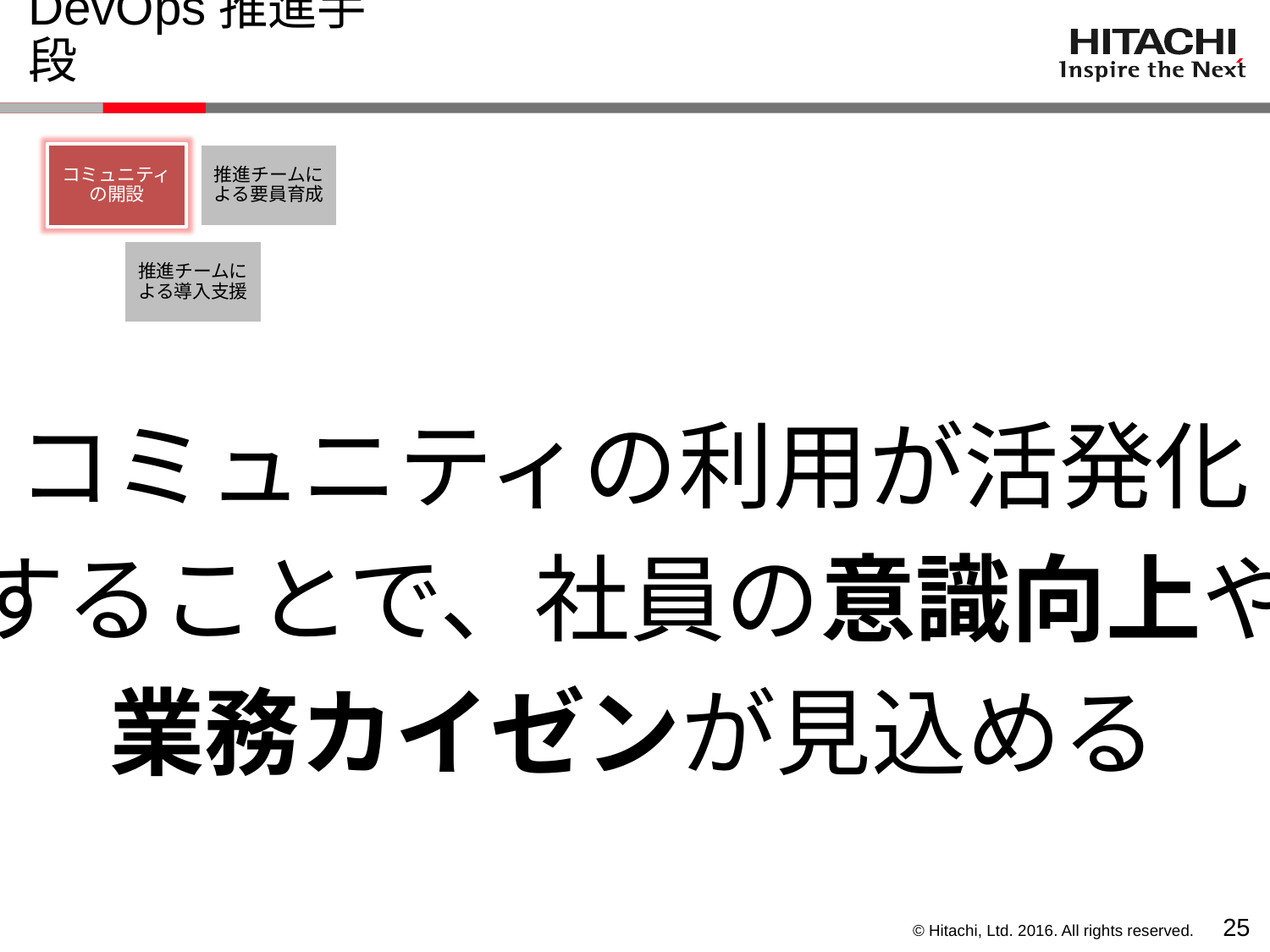

# DevOps推進手段
コミュニティの開設
推進チームによる要員育成
推進チームによる導入支援
コミュニティの利用が活発化
することで、社員の意識向上や
業務カイゼンが見込める
25